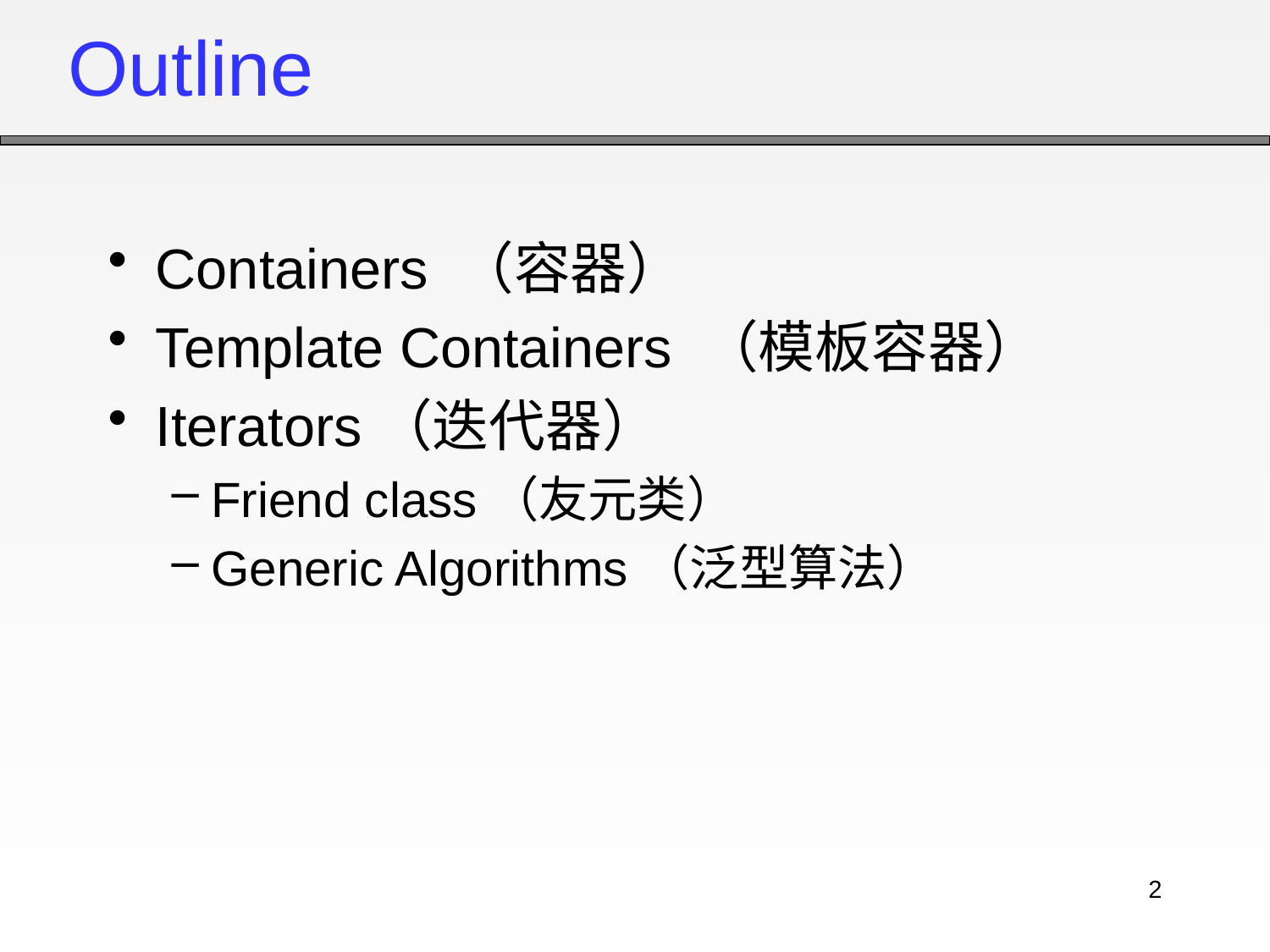

# Outline
Containers （容器）
Template Containers （模板容器）
Iterators（迭代器）
Friend class（友元类）
Generic Algorithms（泛型算法）

2